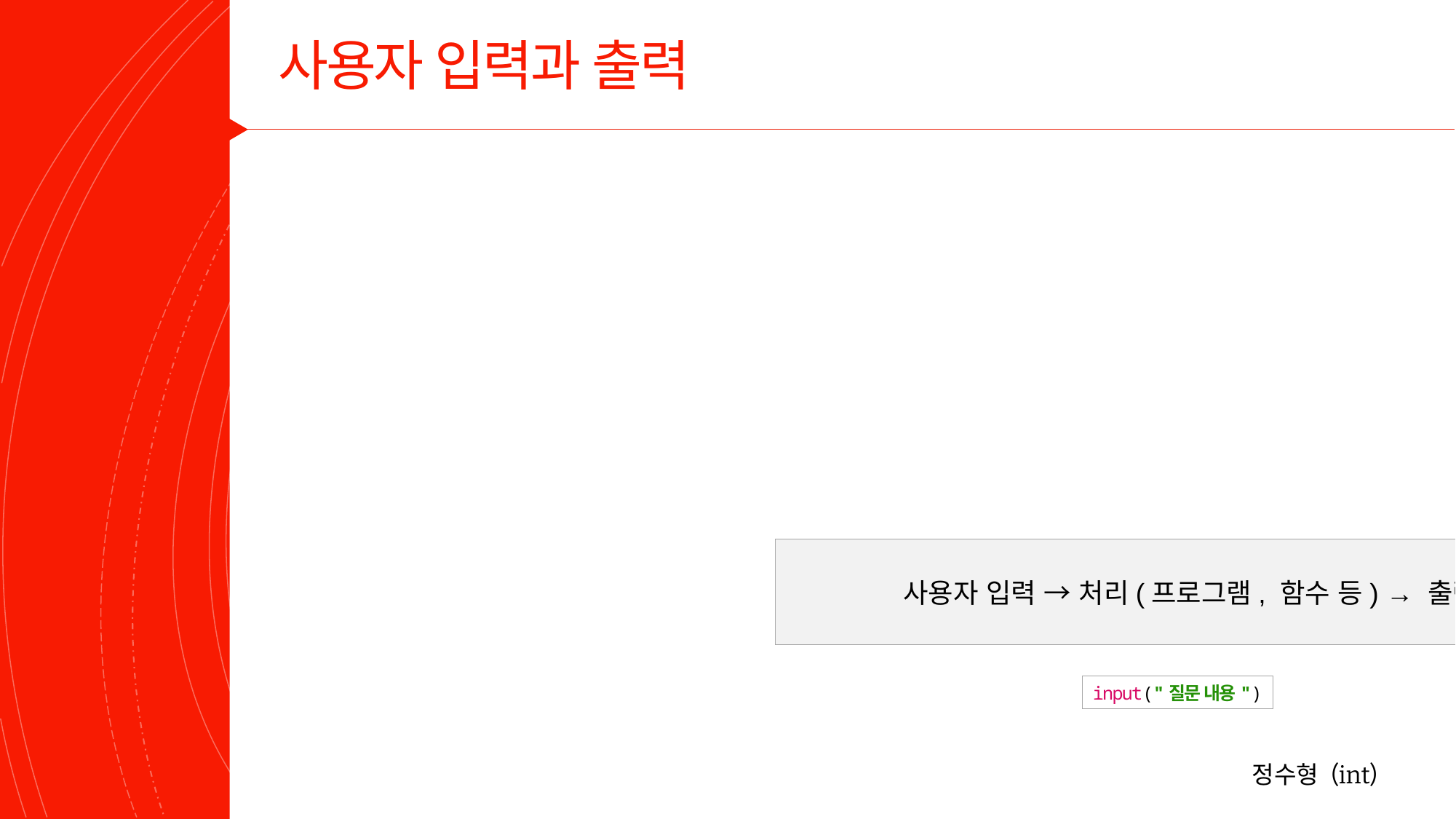

# 사용자 입력과 출력

사용자 입력 → 처리(프로그램, 함수 등) → 출력
input("질문 내용")
정수형 (int)